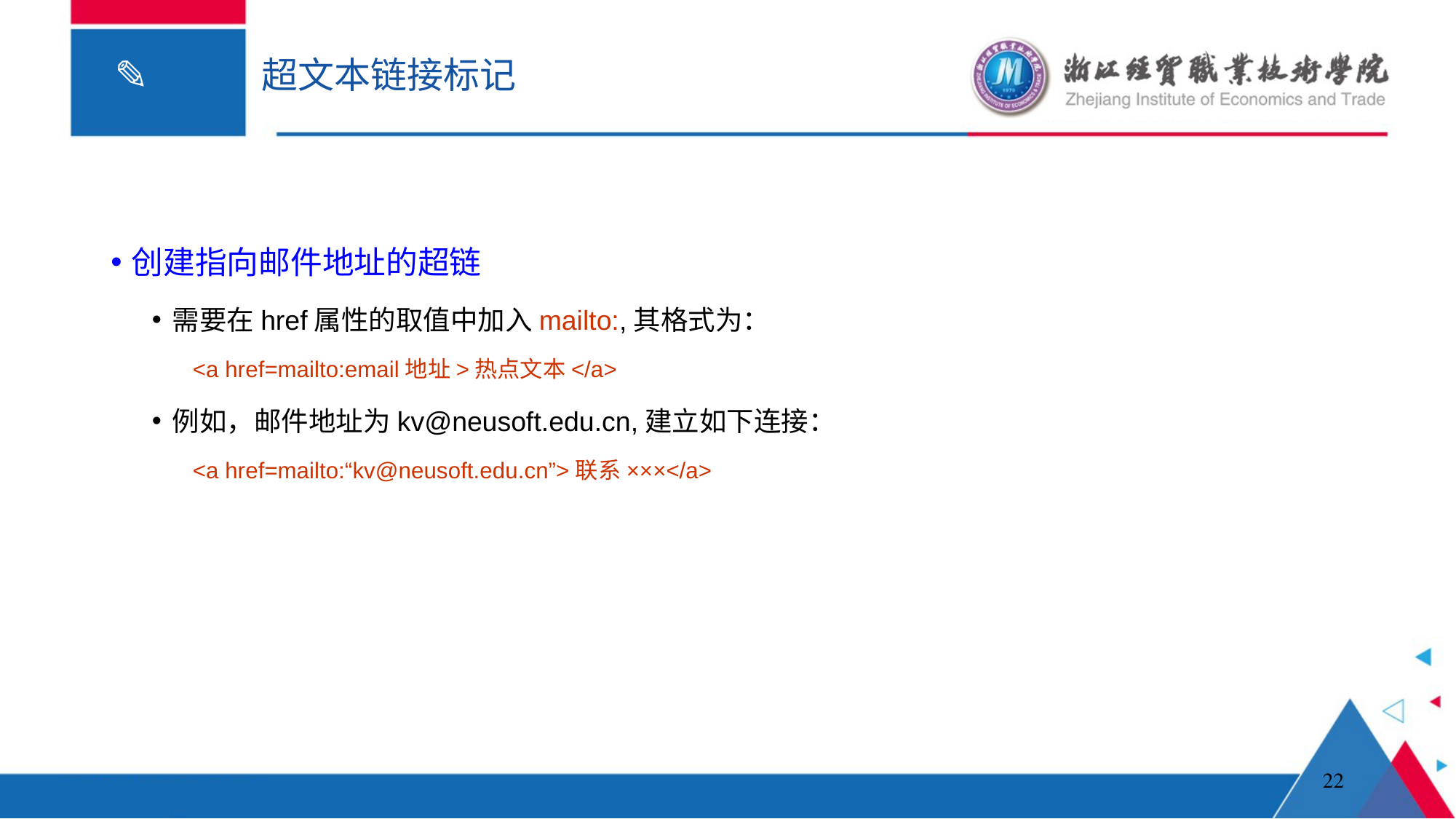

# 超文本链接标记
创建指向邮件地址的超链
需要在href属性的取值中加入mailto:,其格式为：
<a href=mailto:email地址>热点文本</a>
例如，邮件地址为kv@neusoft.edu.cn,建立如下连接：
<a href=mailto:“kv@neusoft.edu.cn”>联系×××</a>
22